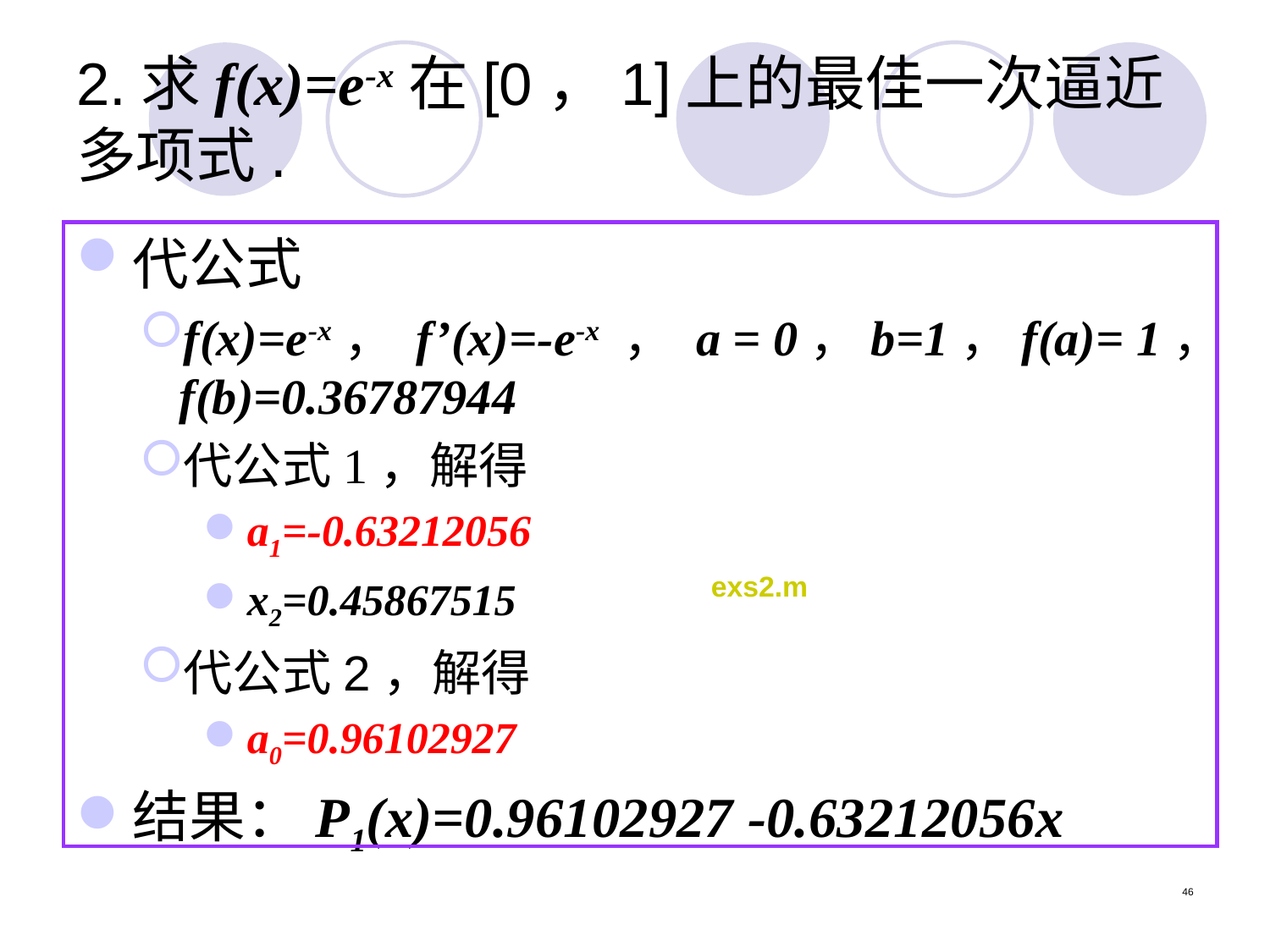

# 2.求f(x)=e-x在[0，1]上的最佳一次逼近多项式.
代公式
f(x)=e-x， f’(x)=-e-x ， a = 0，b=1，f(a)= 1， f(b)=0.36787944
代公式1，解得
a1=-0.63212056
x2=0.45867515
代公式2，解得
a0=0.96102927
结果：P1(x)=0.96102927 -0.63212056x

exs2.m
46